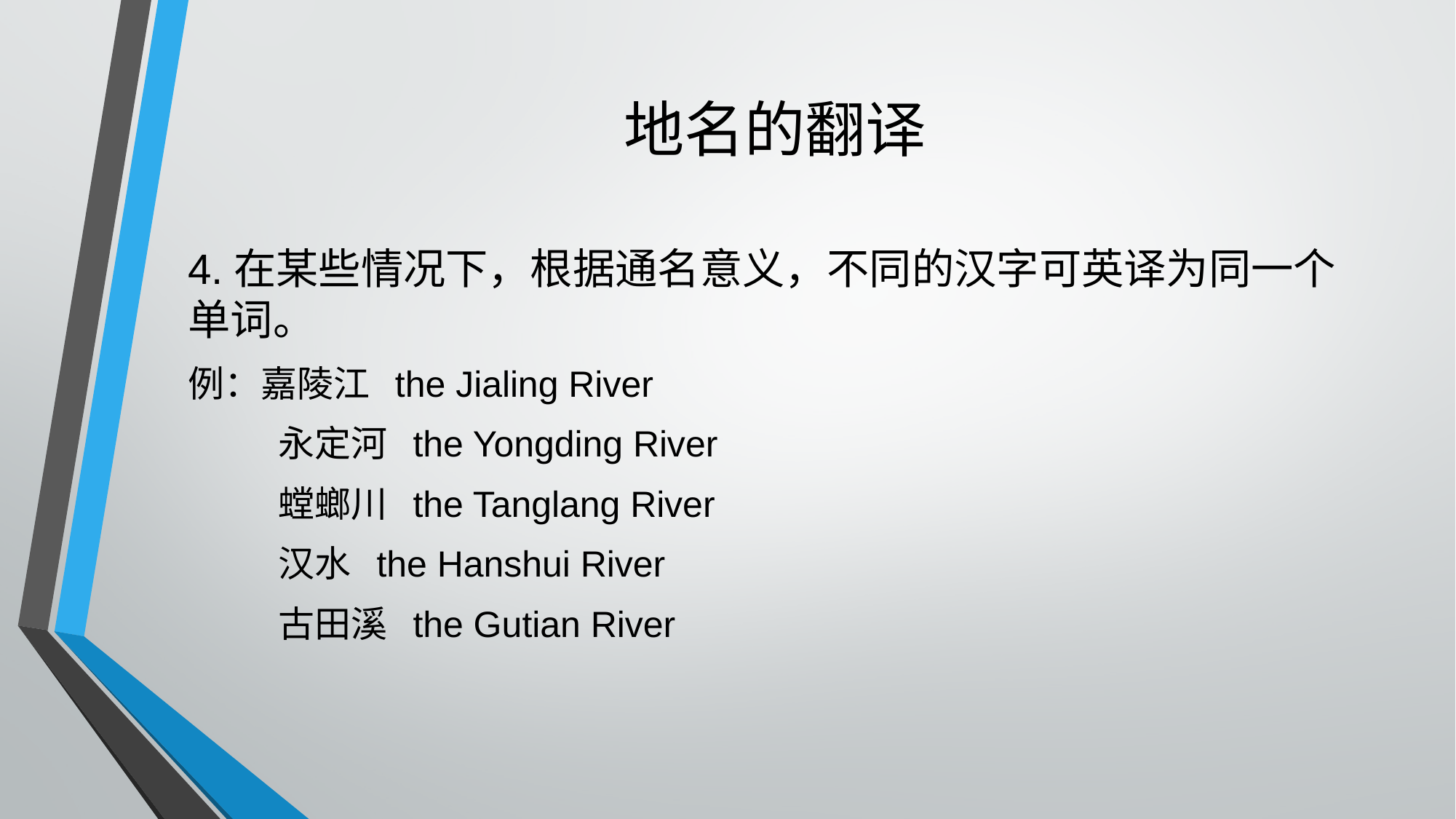

# 地名的翻译
4.在某些情况下，根据通名意义，不同的汉字可英译为同一个单词。
例：嘉陵江  the Jialing River
          永定河  the Yongding River
          螳螂川  the Tanglang River
          汉水  the Hanshui River
          古田溪  the Gutian River